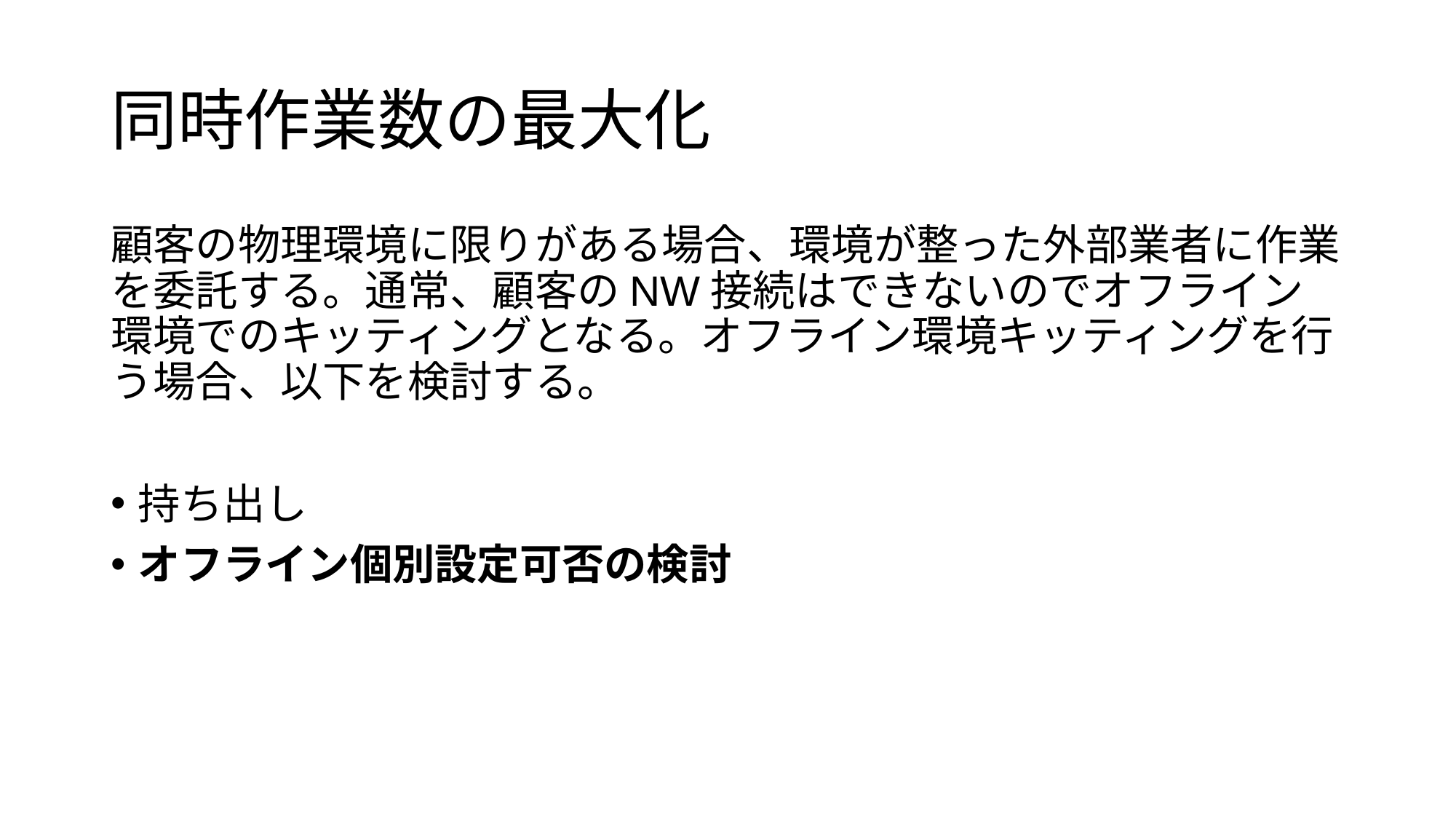

# 同時作業数の最大化
顧客の物理環境に限りがある場合、環境が整った外部業者に作業を委託する。通常、顧客のNW接続はできないのでオフライン環境でのキッティングとなる。オフライン環境キッティングを行う場合、以下を検討する。

持ち出し
オフライン個別設定可否の検討